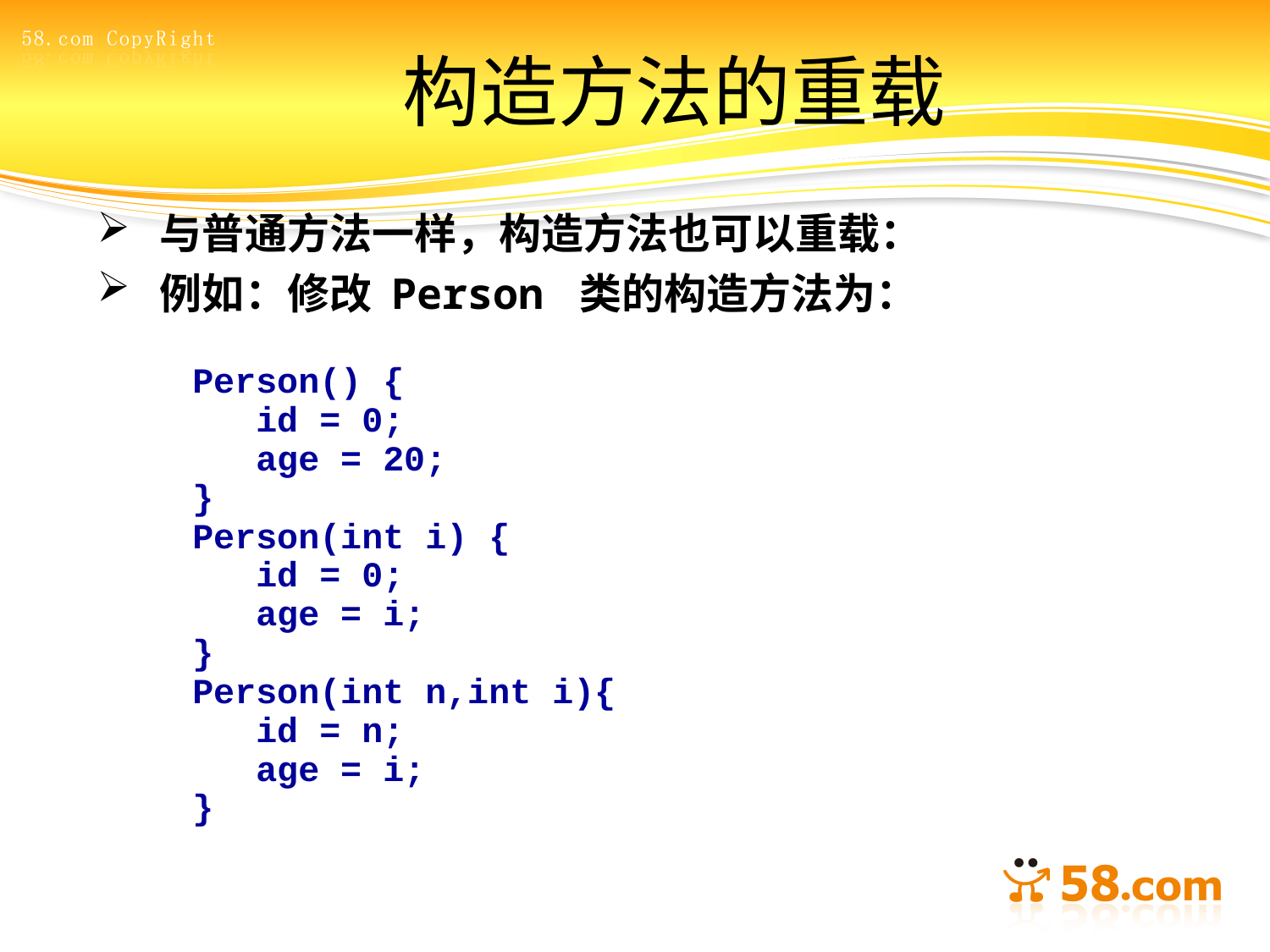

# 构造方法的重载
  与普通方法一样，构造方法也可以重载：
  例如：修改 Person 类的构造方法为：
Person() {
   id = 0;
   age = 20;
}
Person(int i) {
   id = 0;
   age = i;
}
Person(int n,int i){
   id = n;
   age = i;
}